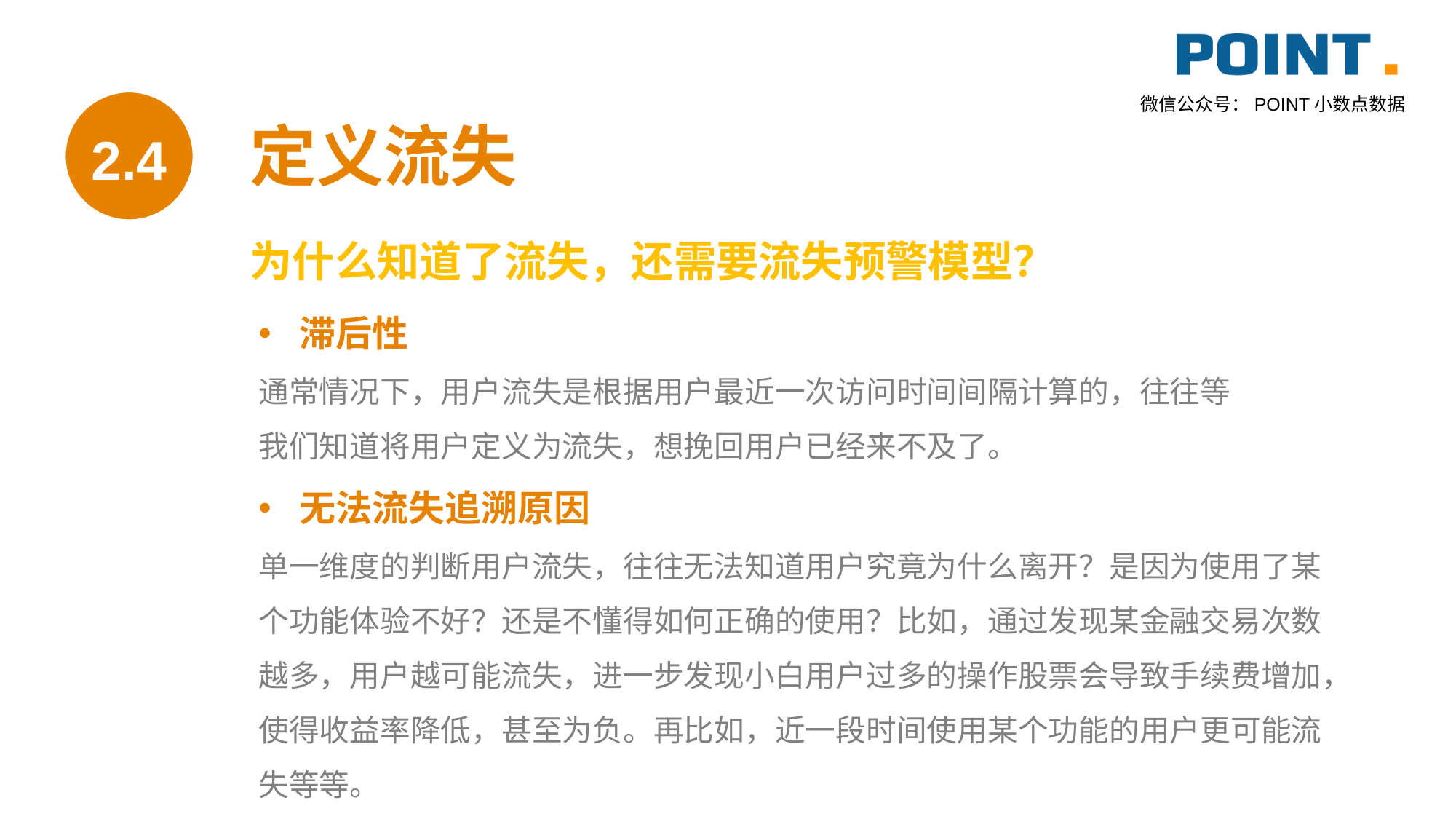

定义流失
2.4
为什么知道了流失，还需要流失预警模型？
滞后性
通常情况下，用户流失是根据用户最近一次访问时间间隔计算的，往往等
我们知道将用户定义为流失，想挽回用户已经来不及了。
无法流失追溯原因
单一维度的判断用户流失，往往无法知道用户究竟为什么离开？是因为使用了某个功能体验不好？还是不懂得如何正确的使用？比如，通过发现某金融交易次数越多，用户越可能流失，进一步发现小白用户过多的操作股票会导致手续费增加，使得收益率降低，甚至为负。再比如，近一段时间使用某个功能的用户更可能流失等等。